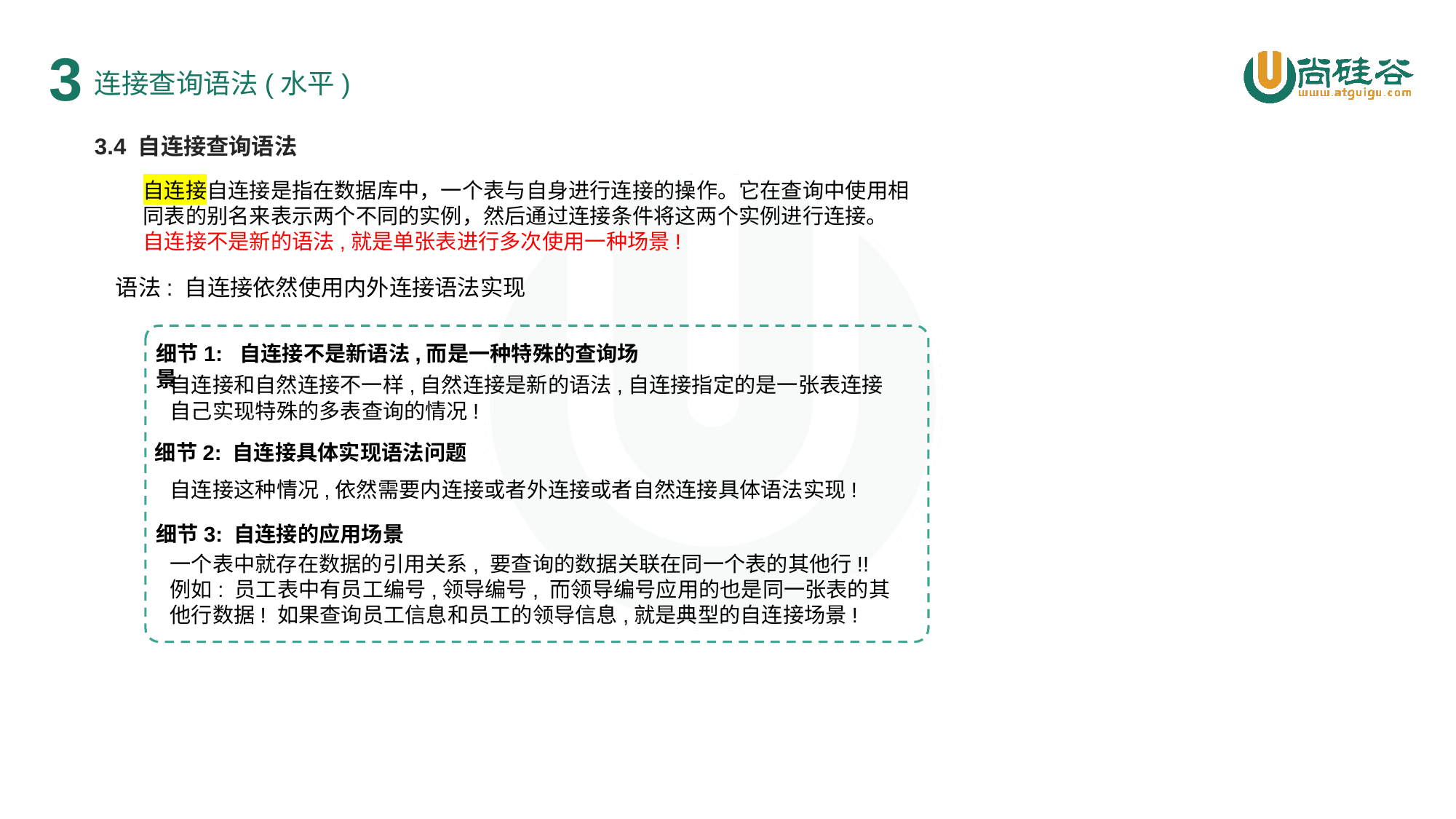

3
连接查询语法(水平)
3.4 自连接查询语法
自连接自连接是指在数据库中，一个表与自身进行连接的操作。它在查询中使用相同表的别名来表示两个不同的实例，然后通过连接条件将这两个实例进行连接。
自连接不是新的语法,就是单张表进行多次使用一种场景!
语法: 自连接依然使用内外连接语法实现

细节1:  自连接不是新语法,而是一种特殊的查询场景
自连接和自然连接不一样,自然连接是新的语法,自连接指定的是一张表连接自己实现特殊的多表查询的情况!
细节2: 自连接具体实现语法问题
自连接这种情况,依然需要内连接或者外连接或者自然连接具体语法实现!
细节3: 自连接的应用场景
一个表中就存在数据的引用关系, 要查询的数据关联在同一个表的其他行!!
例如: 员工表中有员工编号,领导编号, 而领导编号应用的也是同一张表的其他行数据! 如果查询员工信息和员工的领导信息,就是典型的自连接场景!